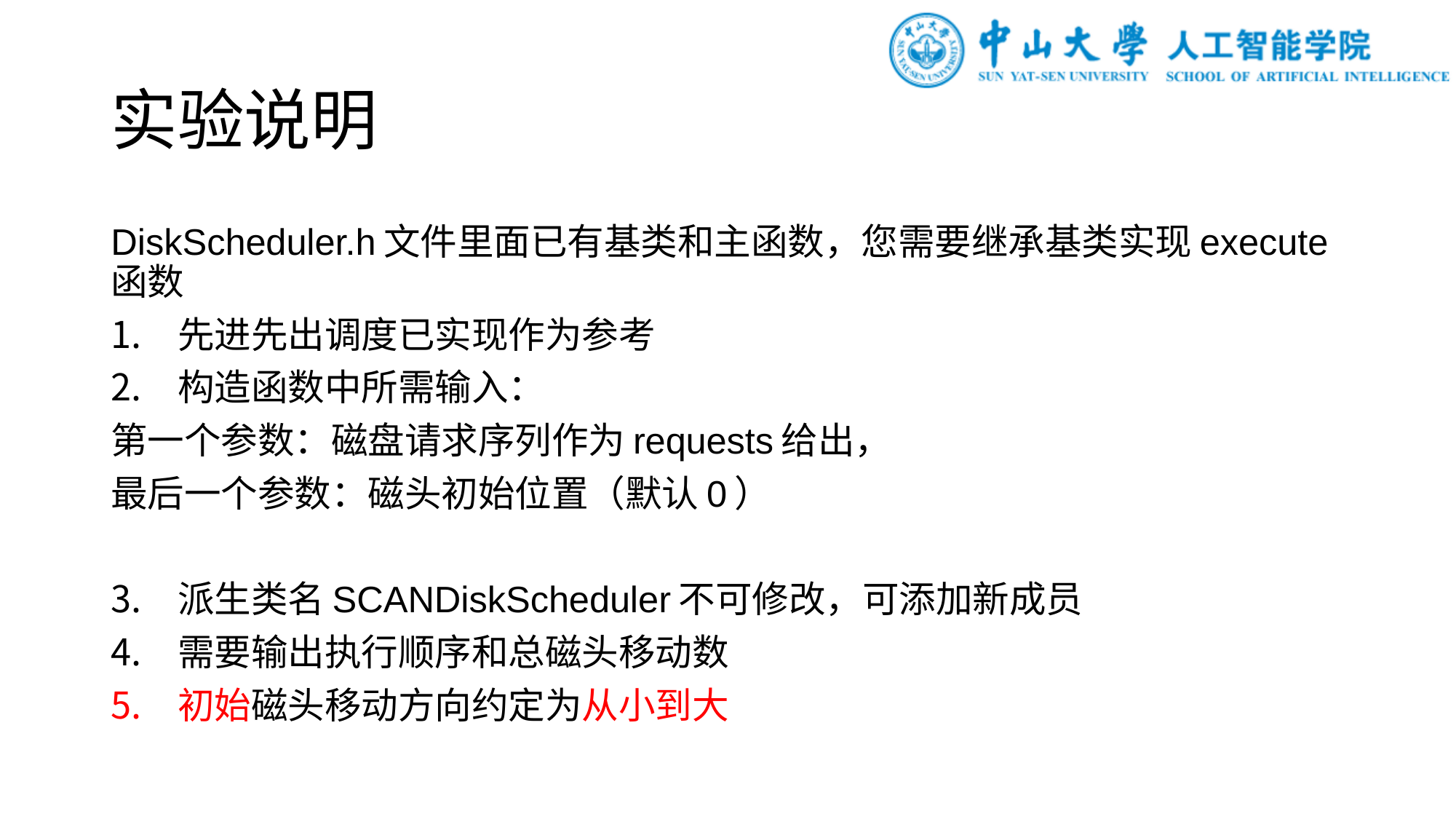

# 实验说明
DiskScheduler.h文件里面已有基类和主函数，您需要继承基类实现execute函数
先进先出调度已实现作为参考
构造函数中所需输入：
第一个参数：磁盘请求序列作为requests给出，
最后一个参数：磁头初始位置（默认0）

派生类名SCANDiskScheduler不可修改，可添加新成员
需要输出执行顺序和总磁头移动数
初始磁头移动方向约定为从小到大